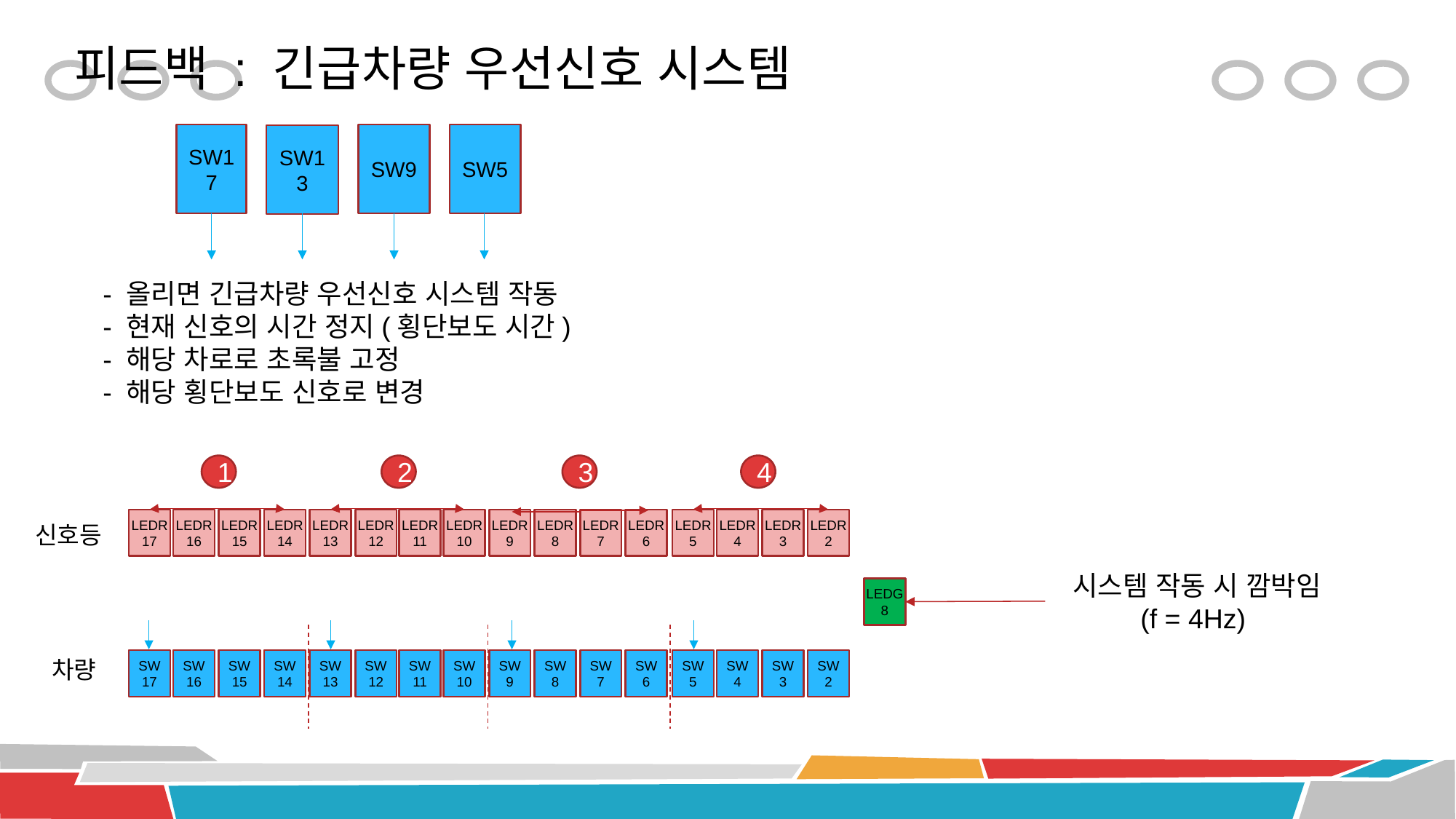

피드백 : 긴급차량 우선신호 시스템
SW17
SW9
SW5
SW13
- 올리면 긴급차량 우선신호 시스템 작동
- 현재 신호의 시간 정지(횡단보도 시간)
- 해당 차로로 초록불 고정
- 해당 횡단보도 신호로 변경
1
2
3
4
LEDR
17
LEDR
16
LEDR
15
LEDR
14
LEDR
13
LEDR
12
LEDR
11
LEDR
10
LEDR
9
LEDR8
LEDR
7
LEDR
6
LEDR
5
LEDR4
LEDR
3
LEDR
2
신호등
시스템 작동 시 깜박임
(f = 4Hz)
LEDG
8
차량
SW17
SW16
SW15
SW14
SW13
SW12
SW11
SW10
SW9
SW8
SW7
SW6
SW5
SW4
SW3
SW2